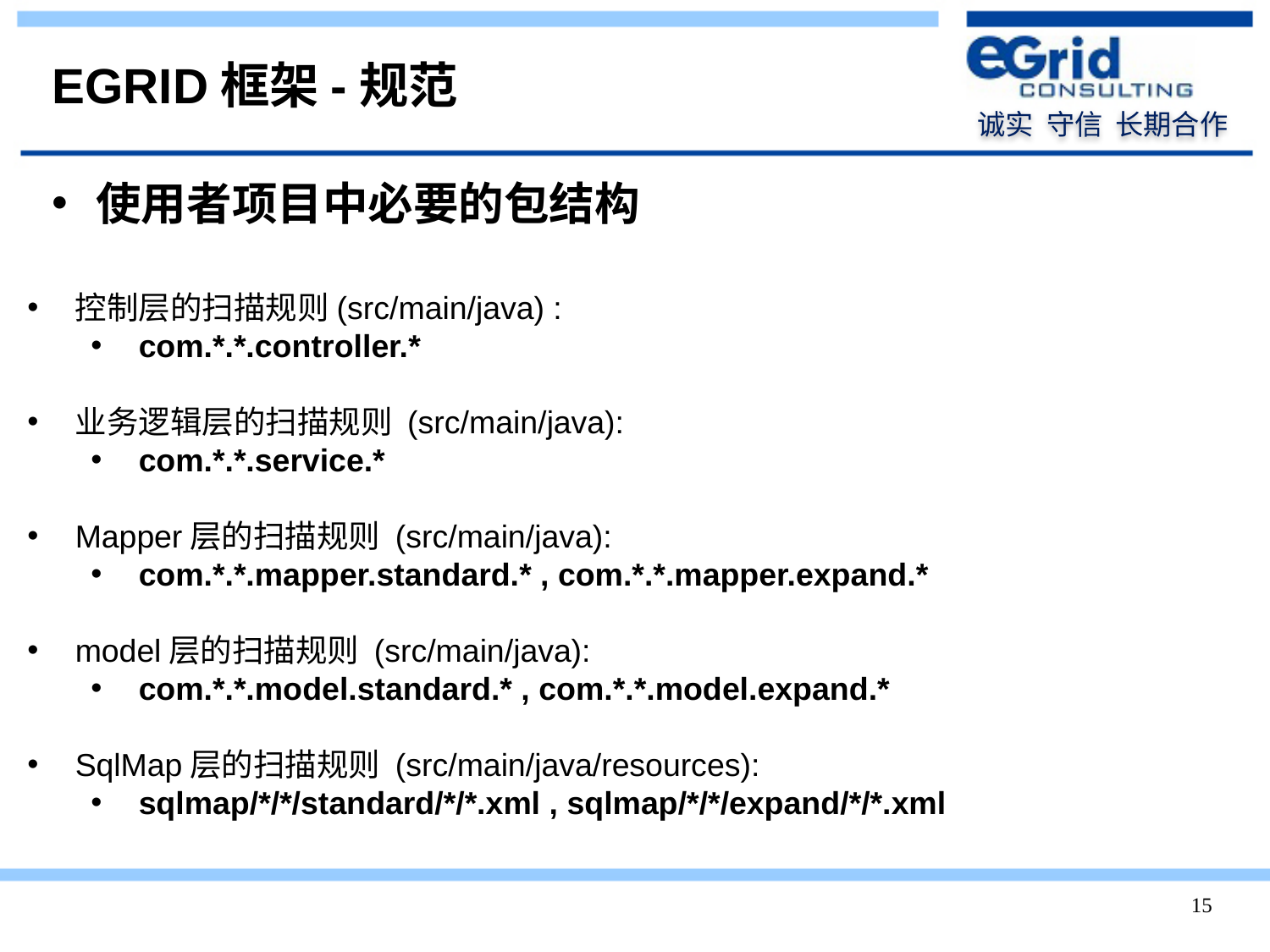

# EGRID框架-规范
使用者项目中必要的包结构
控制层的扫描规则(src/main/java) :
com.*.*.controller.*

业务逻辑层的扫描规则 (src/main/java):
com.*.*.service.*

Mapper层的扫描规则 (src/main/java):
com.*.*.mapper.standard.* , com.*.*.mapper.expand.*

model层的扫描规则 (src/main/java):
com.*.*.model.standard.* , com.*.*.model.expand.*

SqlMap层的扫描规则 (src/main/java/resources):
sqlmap/*/*/standard/*/*.xml , sqlmap/*/*/expand/*/*.xml
15